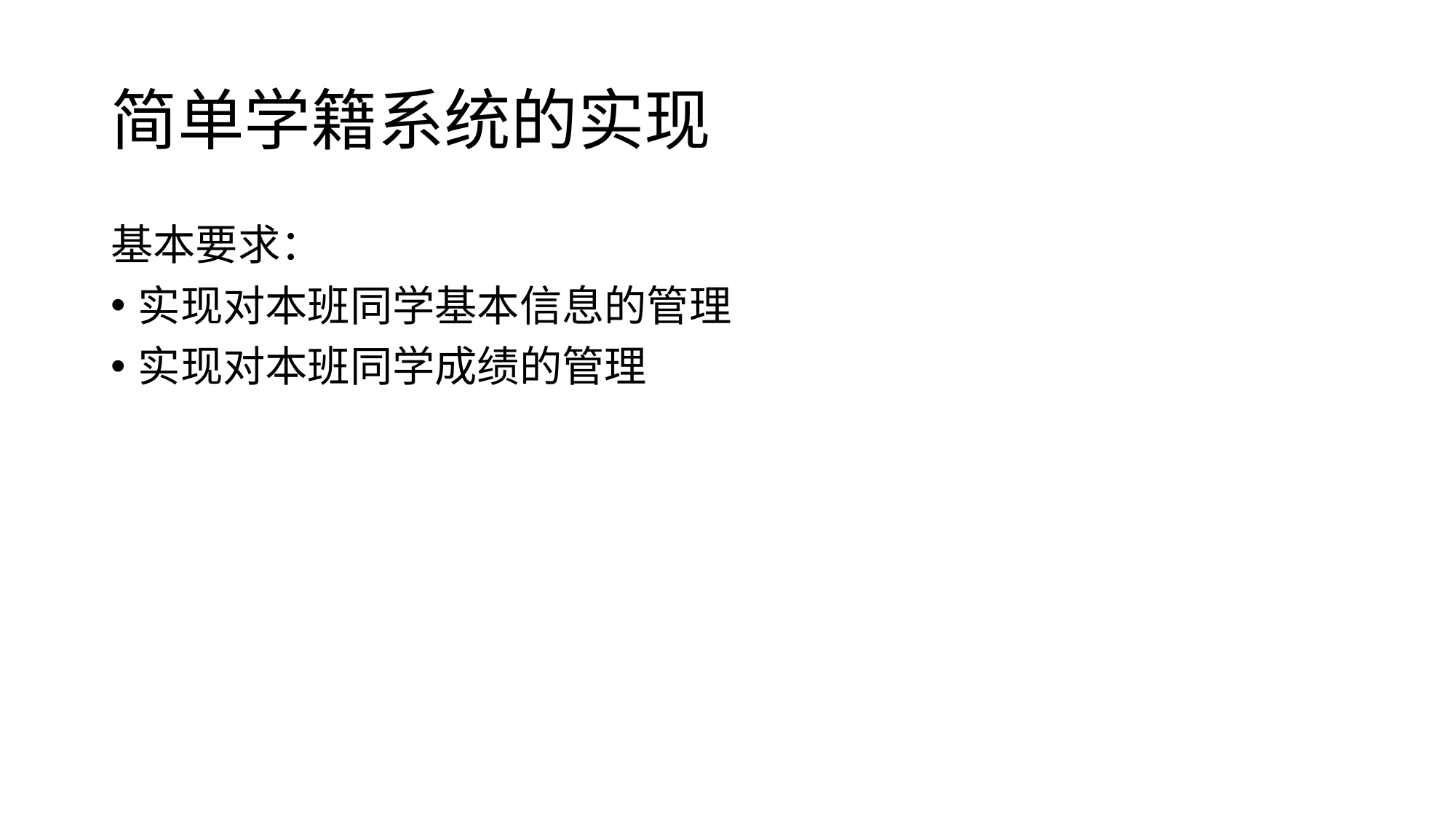

# 简单学籍系统的实现
基本要求：
实现对本班同学基本信息的管理
实现对本班同学成绩的管理